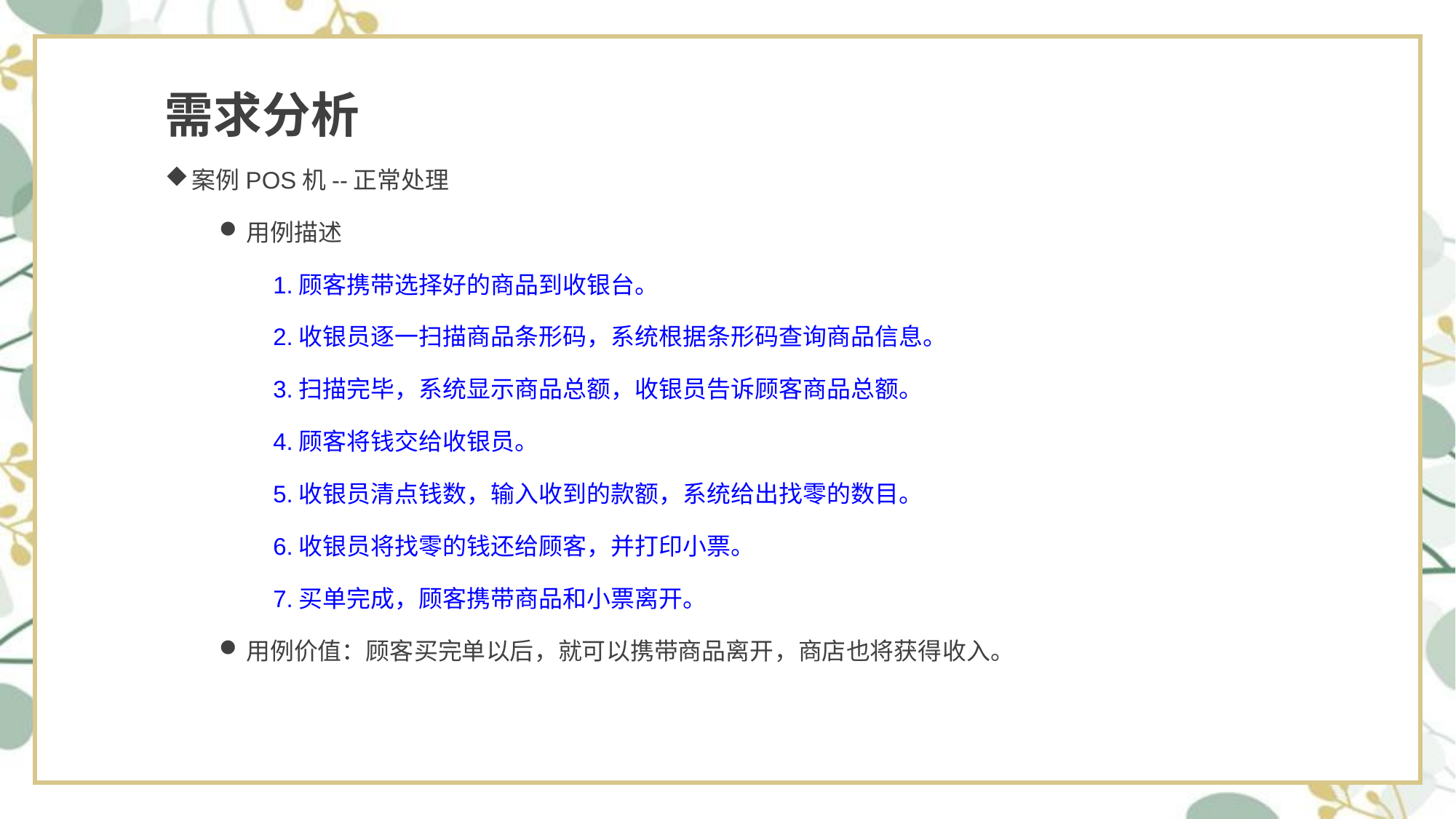

# 需求分析
案例POS机--正常处理
用例描述
1.顾客携带选择好的商品到收银台。
2.收银员逐一扫描商品条形码，系统根据条形码查询商品信息。
3.扫描完毕，系统显示商品总额，收银员告诉顾客商品总额。
4.顾客将钱交给收银员。
5.收银员清点钱数，输入收到的款额，系统给出找零的数目。
6.收银员将找零的钱还给顾客，并打印小票。
7.买单完成，顾客携带商品和小票离开。
用例价值：顾客买完单以后，就可以携带商品离开，商店也将获得收入。